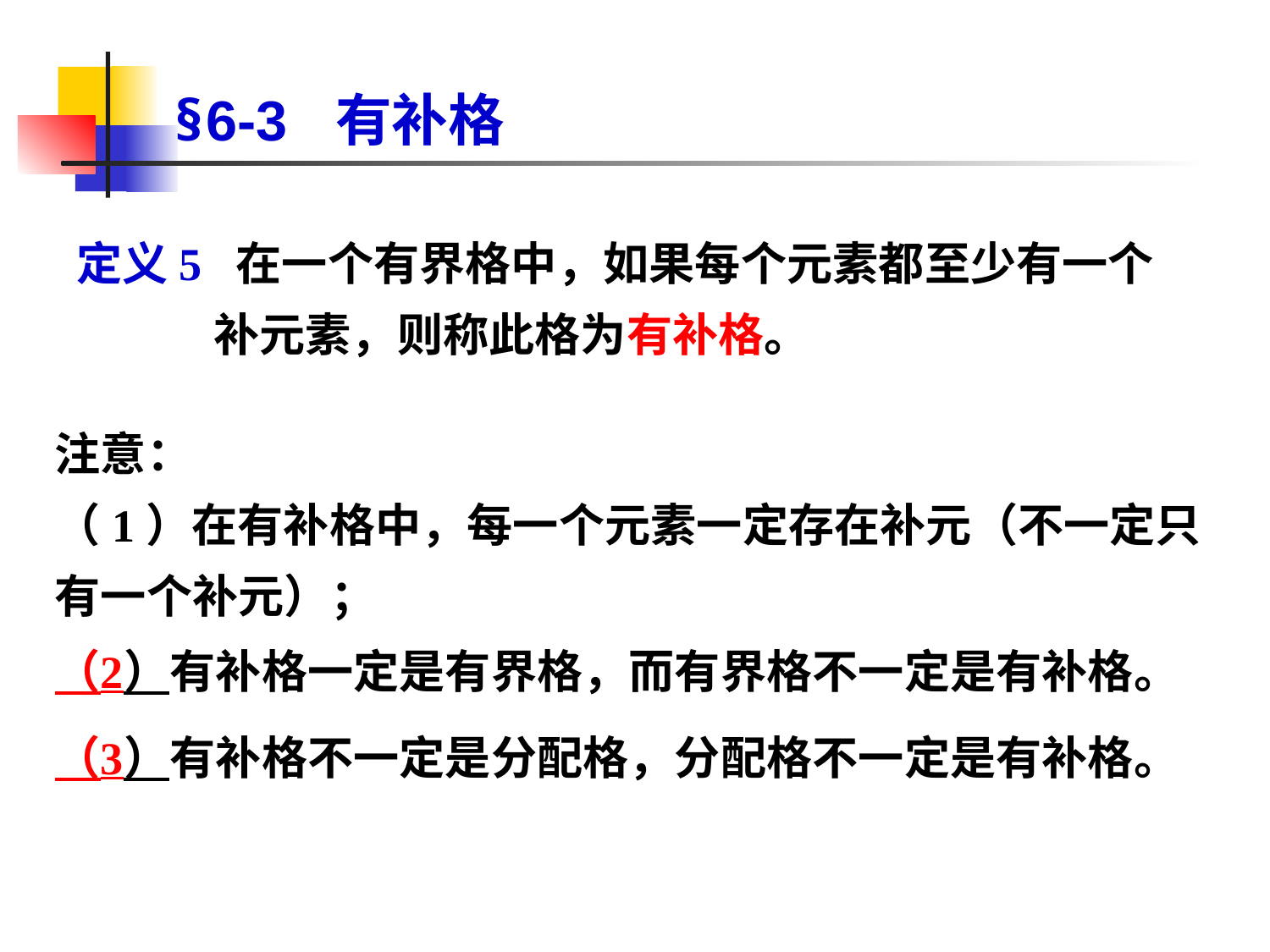

# §6-3 有补格
定义5  在一个有界格中，如果每个元素都至少有一个补元素，则称此格为有补格。
注意：
（1）在有补格中，每一个元素一定存在补元（不一定只有一个补元）；
（2）有补格一定是有界格，而有界格不一定是有补格。
（3）有补格不一定是分配格，分配格不一定是有补格。
27